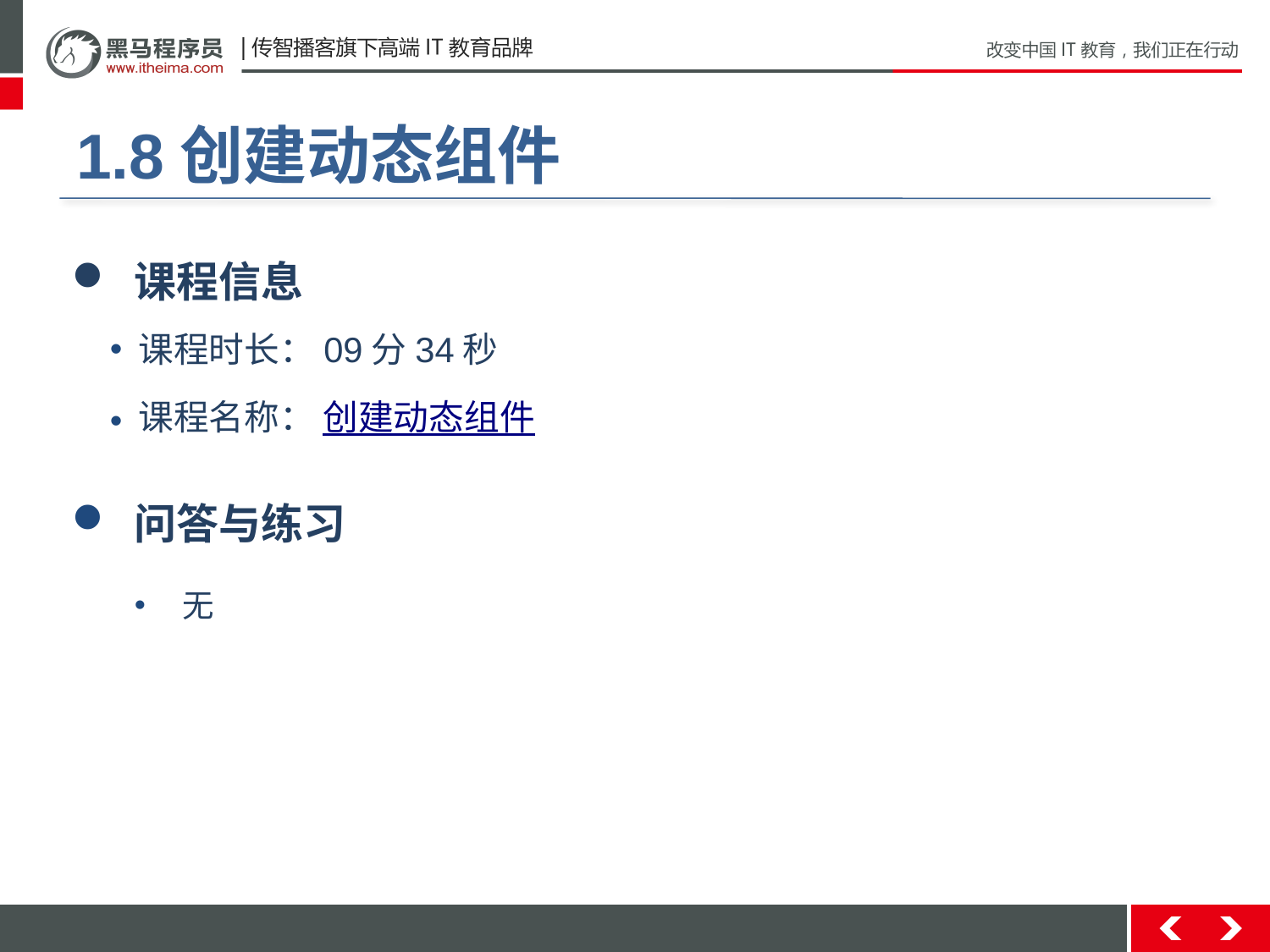

#
1.8创建动态组件
 课程信息
 课程时长：09分34秒
 课程名称： 创建动态组件
 问答与练习
无